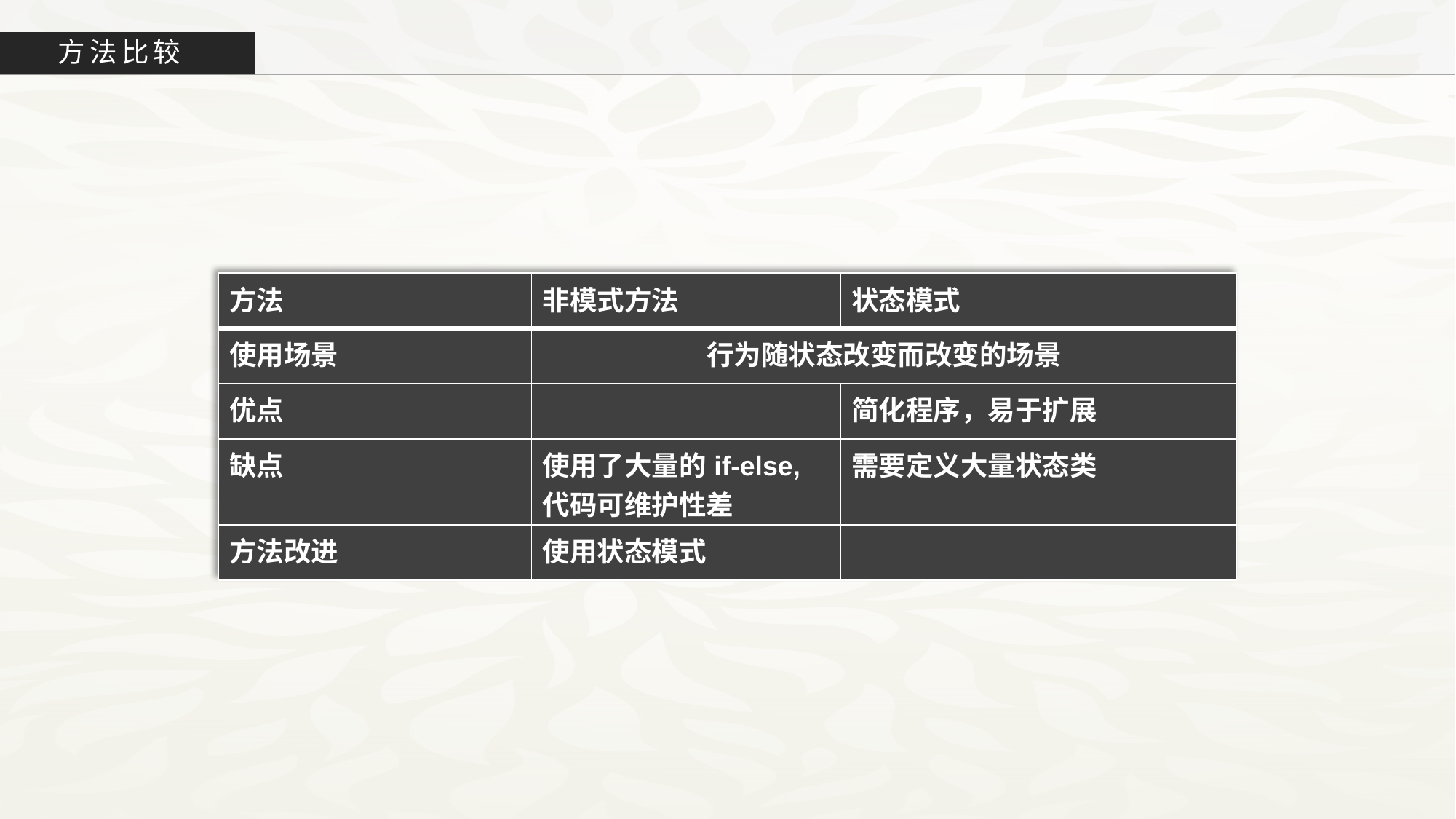

方法比较
| 方法 | 非模式方法 | 状态模式 |
| --- | --- | --- |
| 使用场景 | 行为随状态改变而改变的场景 |  |
| 优点 |  | 简化程序，易于扩展 |
| 缺点 | 使用了大量的if-else,代码可维护性差 | 需要定义大量状态类 |
| 方法改进 | 使用状态模式 |  |